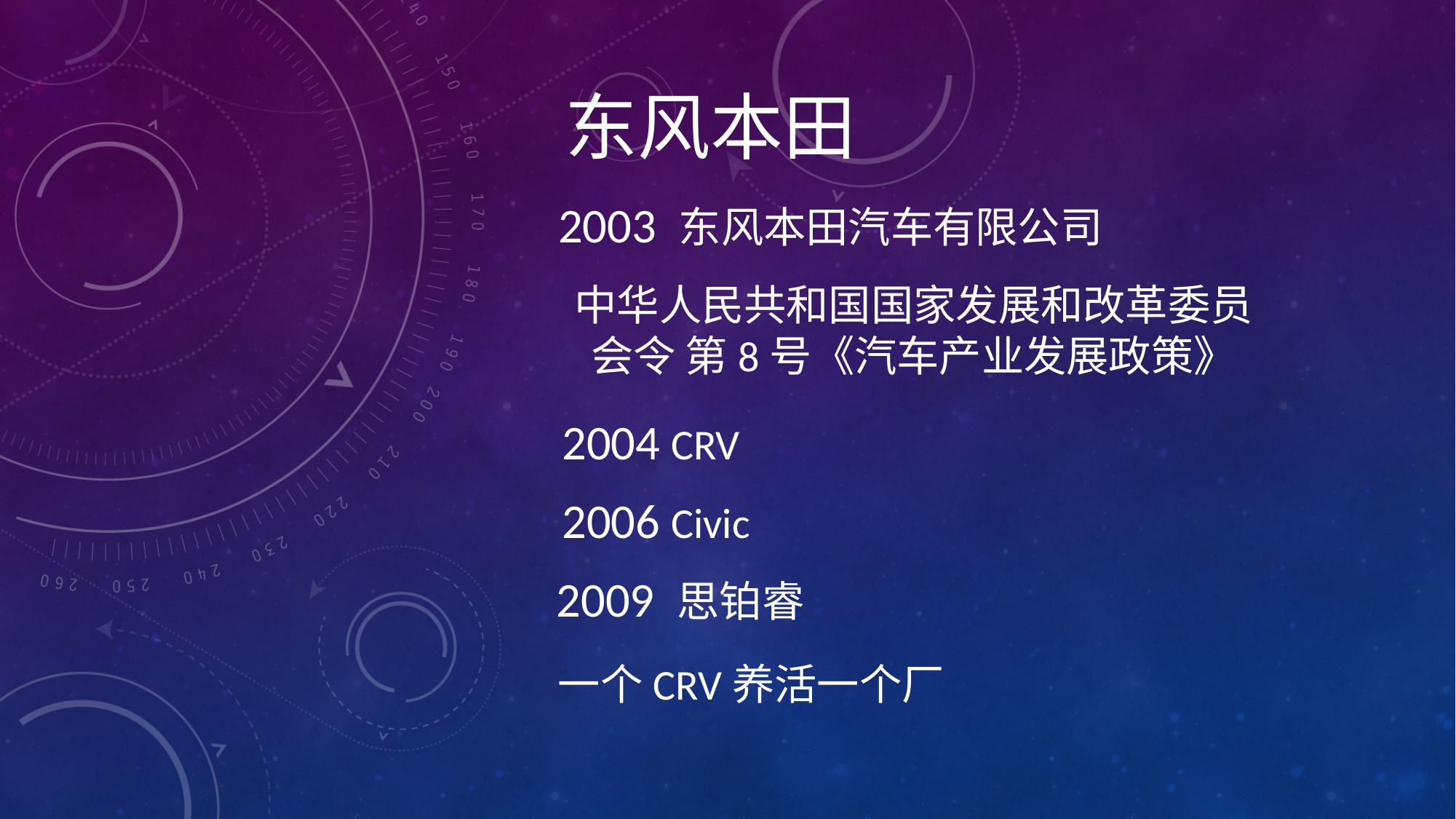

# 东风本田
2003 东风本田汽车有限公司
中华人民共和国国家发展和改革委员会令 第8号《汽车产业发展政策》
2004 CRV
2006 Civic
2009 思铂睿
一个CRV养活一个厂